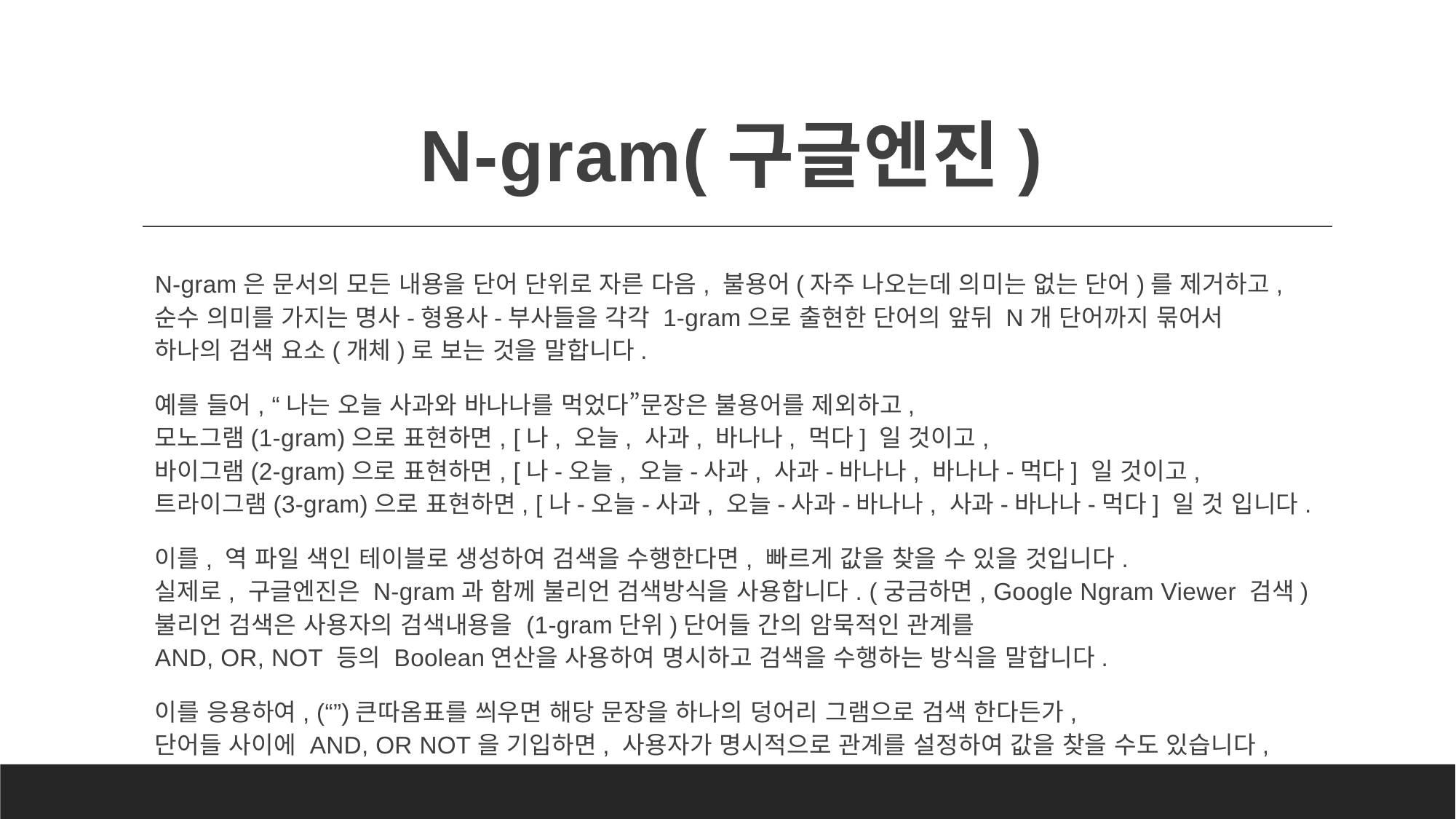

# N-gram(구글엔진)
N-gram은 문서의 모든 내용을 단어 단위로 자른 다음, 불용어(자주 나오는데 의미는 없는 단어)를 제거하고,
순수 의미를 가지는 명사-형용사-부사들을 각각 1-gram으로 출현한 단어의 앞뒤 N개 단어까지 묶어서
하나의 검색 요소(개체)로 보는 것을 말합니다.
예를 들어, “나는 오늘 사과와 바나나를 먹었다”문장은 불용어를 제외하고,
모노그램(1-gram)으로 표현하면, [나, 오늘, 사과, 바나나, 먹다] 일 것이고,
바이그램(2-gram)으로 표현하면, [나-오늘, 오늘-사과, 사과-바나나, 바나나-먹다] 일 것이고,
트라이그램(3-gram)으로 표현하면, [나-오늘-사과, 오늘-사과-바나나, 사과-바나나-먹다] 일 것 입니다.
이를, 역 파일 색인 테이블로 생성하여 검색을 수행한다면, 빠르게 값을 찾을 수 있을 것입니다.
실제로, 구글엔진은 N-gram과 함께 불리언 검색방식을 사용합니다. (궁금하면, Google Ngram Viewer 검색)
불리언 검색은 사용자의 검색내용을 (1-gram단위)단어들 간의 암묵적인 관계를
AND, OR, NOT 등의 Boolean연산을 사용하여 명시하고 검색을 수행하는 방식을 말합니다.
이를 응용하여, (“”)큰따옴표를 씌우면 해당 문장을 하나의 덩어리 그램으로 검색 한다든가,
단어들 사이에 AND, OR NOT을 기입하면, 사용자가 명시적으로 관계를 설정하여 값을 찾을 수도 있습니다,